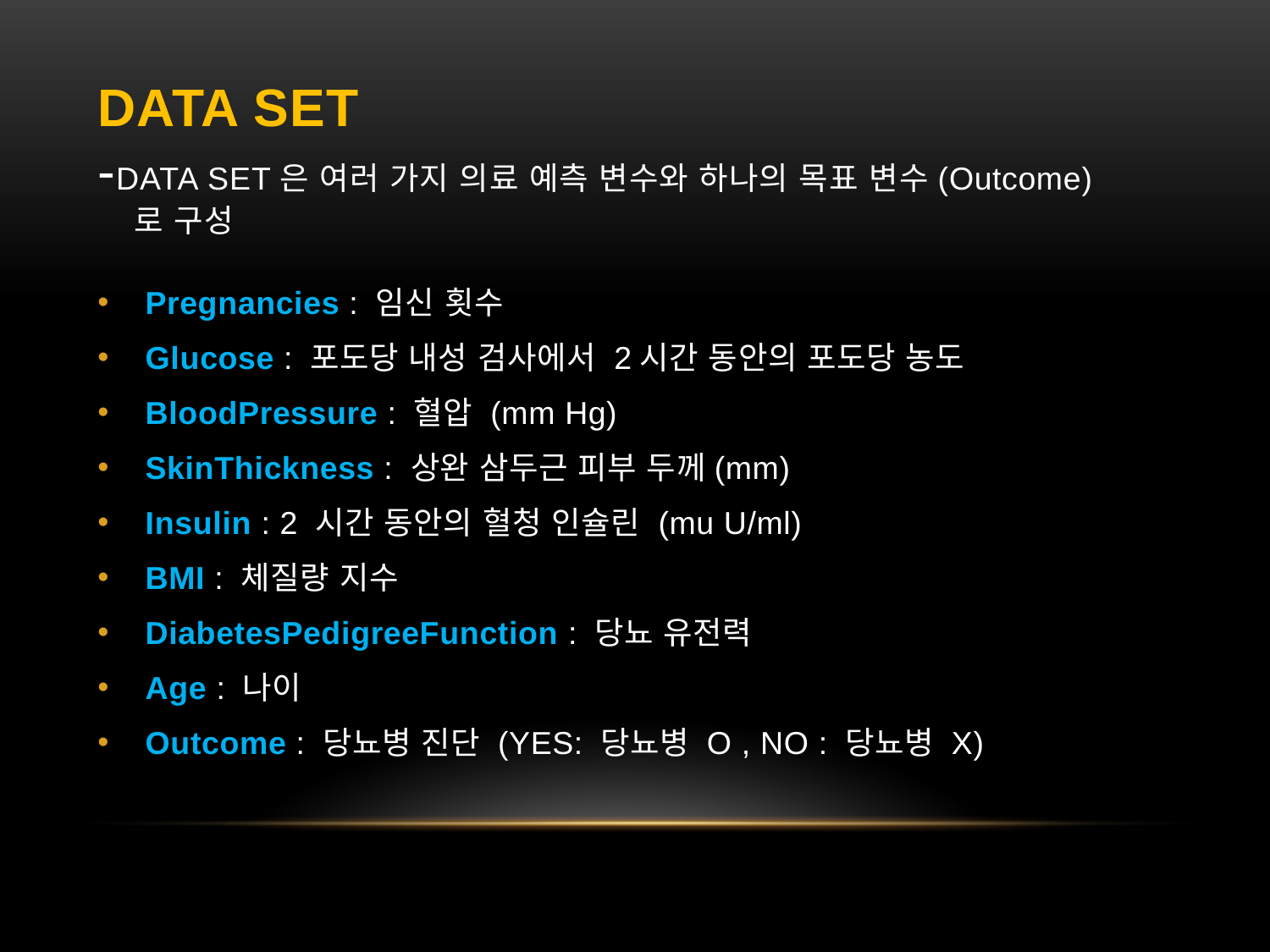

# Data set -Data set은 여러 가지 의료 예측 변수와 하나의 목표 변수(Outcome) 로 구성
Pregnancies : 임신 횟수
Glucose : 포도당 내성 검사에서 2시간 동안의 포도당 농도
BloodPressure : 혈압 (mm Hg)
SkinThickness : 상완 삼두근 피부 두께(mm)
Insulin : 2 시간 동안의 혈청 인슐린 (mu U/ml)
BMI : 체질량 지수
DiabetesPedigreeFunction : 당뇨 유전력
Age : 나이
Outcome : 당뇨병 진단 (YES: 당뇨병 O , NO : 당뇨병 X)